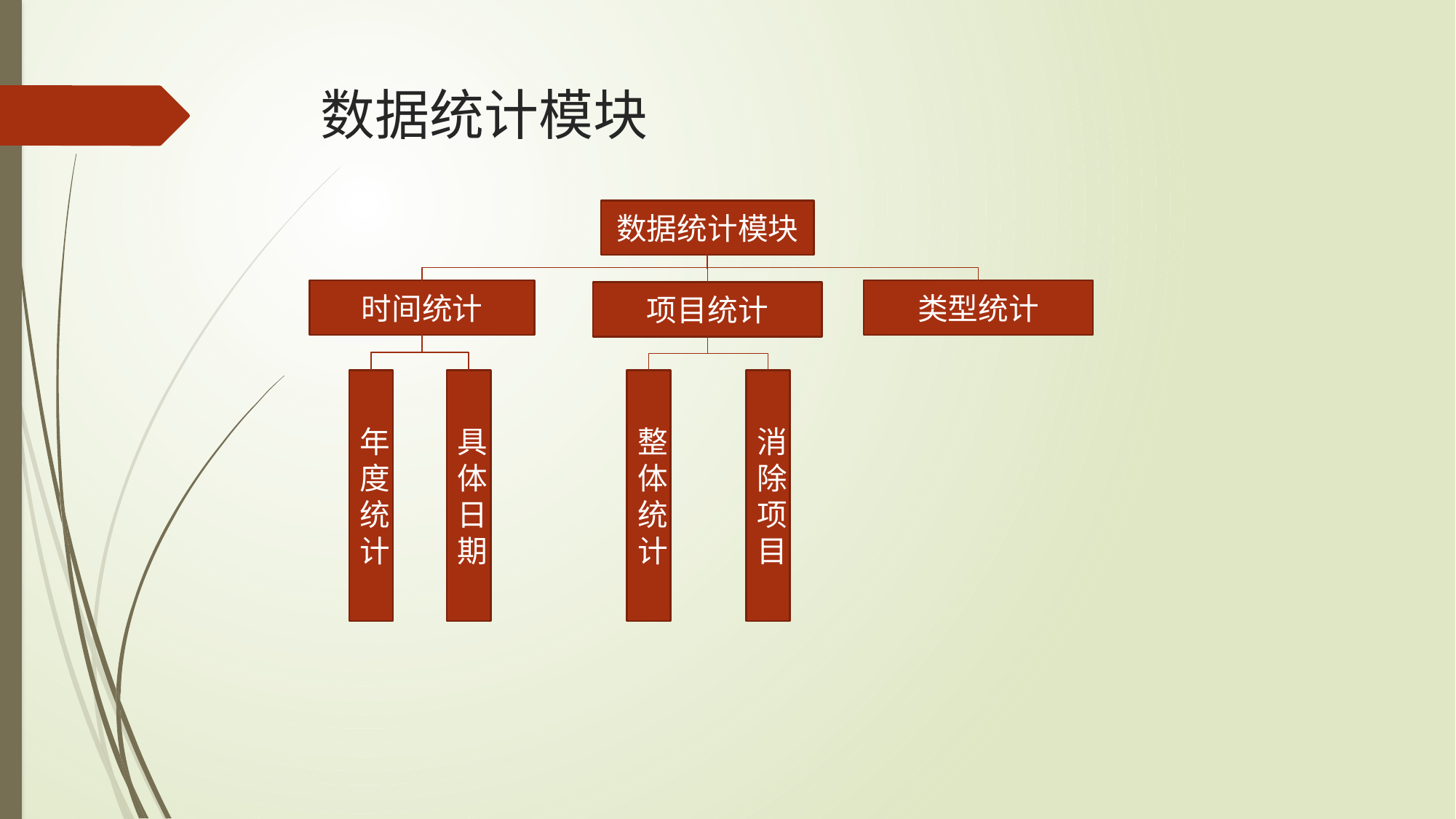

# 数据统计模块
数据统计模块
类型统计
时间统计
项目统计
年度统计
具体日期
整体统计
消除项目